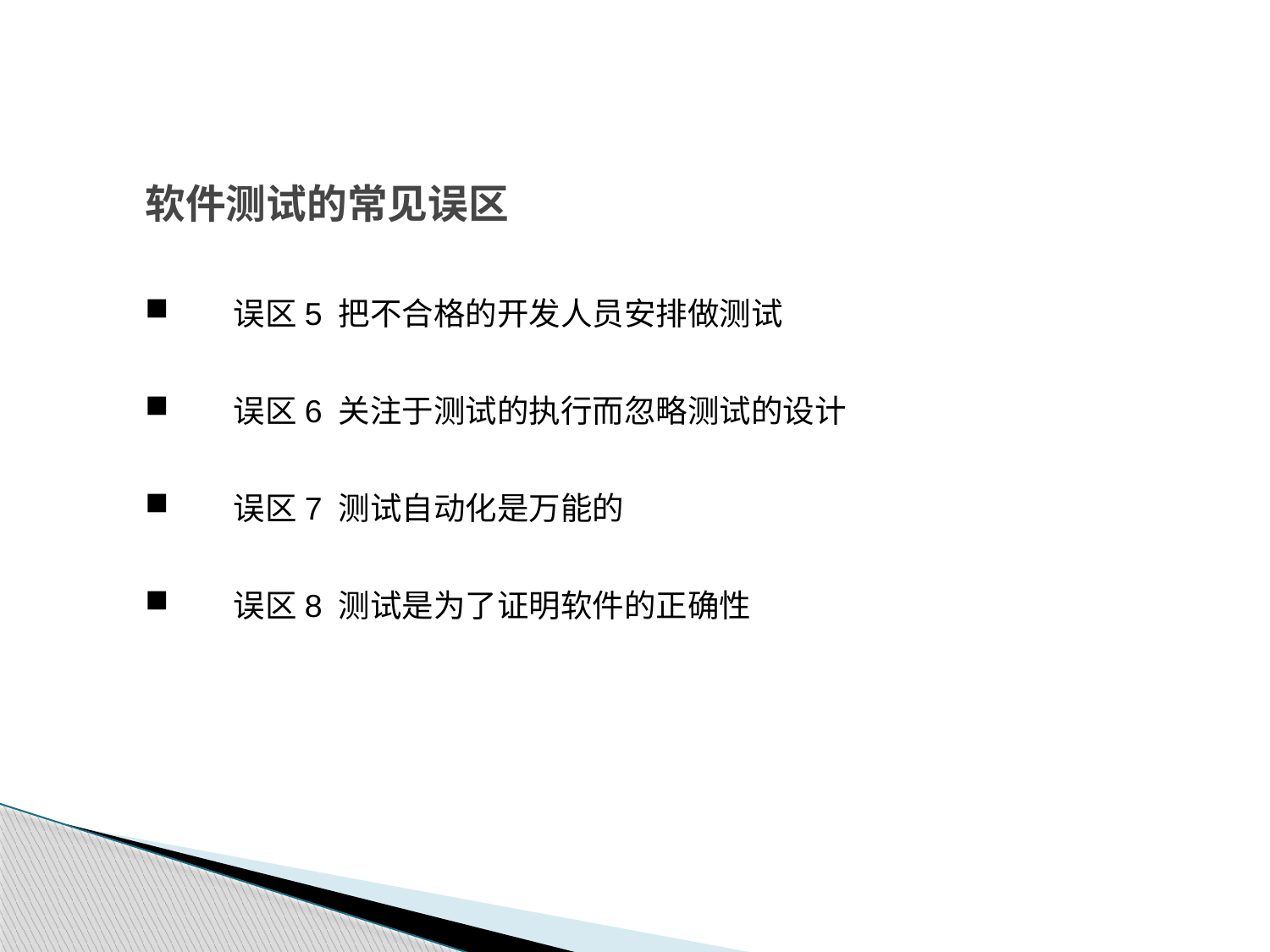

# 软件测试的常见误区
04
误区5 把不合格的开发人员安排做测试
误区6 关注于测试的执行而忽略测试的设计
误区7 测试自动化是万能的
误区8 测试是为了证明软件的正确性